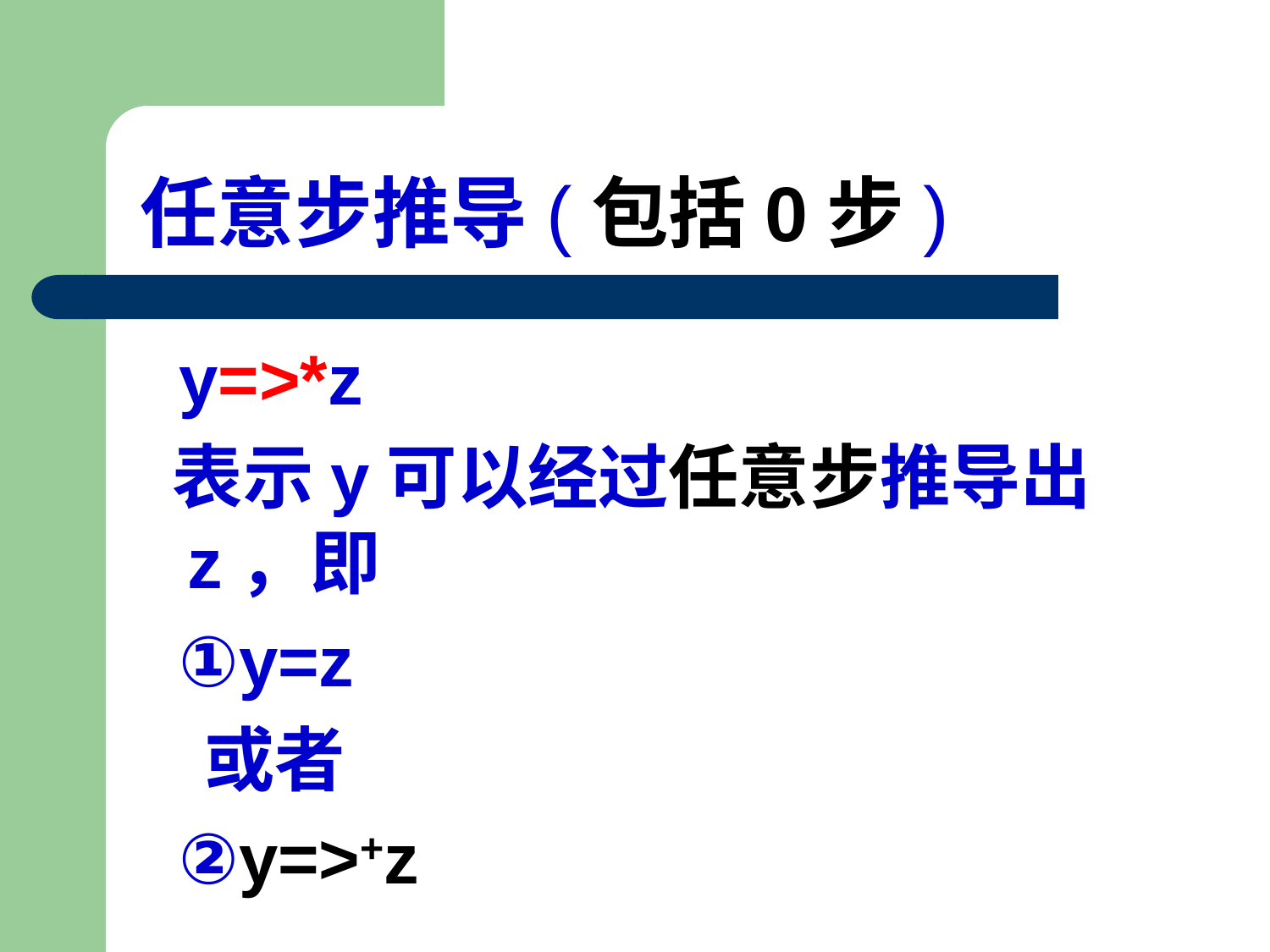

# 任意步推导(包括0步)
  y=>*z
 表示y可以经过任意步推导出z，即
  ①y=z
   或者
  ②y=>+z